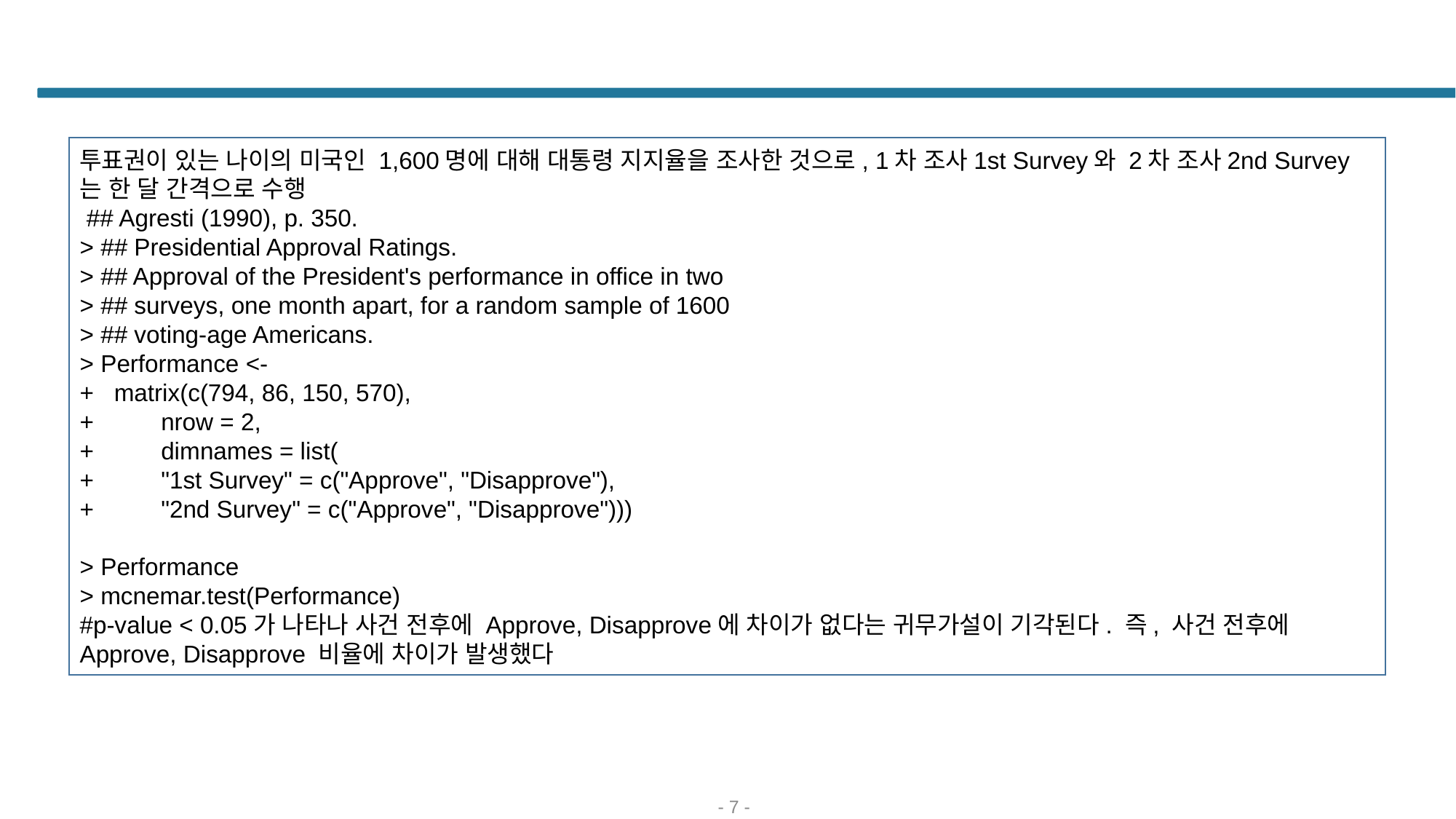

#
투표권이 있는 나이의 미국인 1,600명에 대해 대통령 지지율을 조사한 것으로, 1차 조사1st Survey와 2차 조사2nd Survey는 한 달 간격으로 수행
 ## Agresti (1990), p. 350.
> ## Presidential Approval Ratings.
> ## Approval of the President's performance in office in two
> ## surveys, one month apart, for a random sample of 1600
> ## voting-age Americans.
> Performance <-
+   matrix(c(794, 86, 150, 570),
+          nrow = 2,
+          dimnames = list(
+          "1st Survey" = c("Approve", "Disapprove"),
+          "2nd Survey" = c("Approve", "Disapprove")))

> Performance
> mcnemar.test(Performance)
#p-value < 0.05가 나타나 사건 전후에 Approve, Disapprove에 차이가 없다는 귀무가설이 기각된다. 즉, 사건 전후에 Approve, Disapprove 비율에 차이가 발생했다
- 7 -